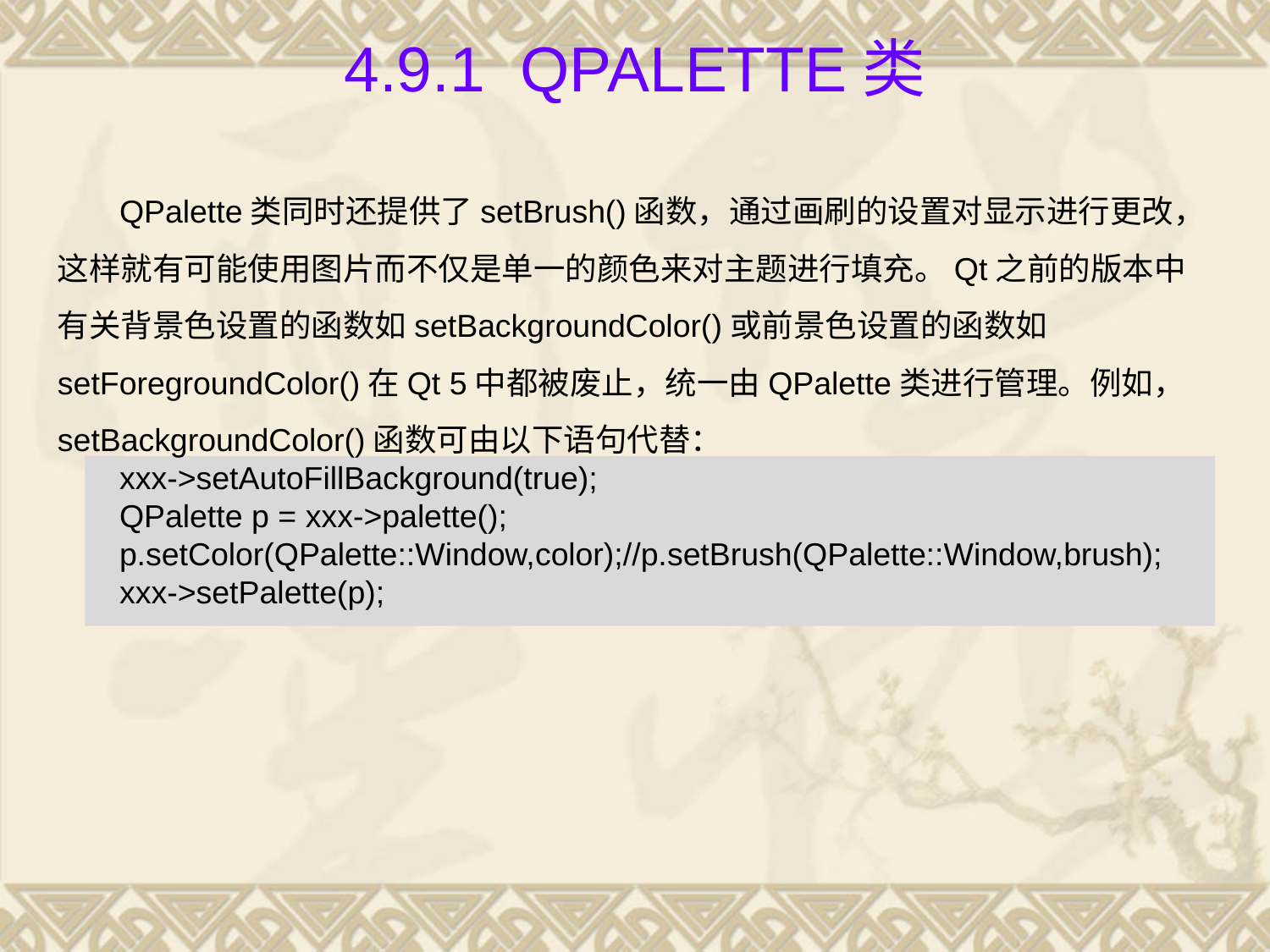

# 4.9.1  QPalette类
QPalette类同时还提供了setBrush()函数，通过画刷的设置对显示进行更改，这样就有可能使用图片而不仅是单一的颜色来对主题进行填充。Qt之前的版本中有关背景色设置的函数如setBackgroundColor()或前景色设置的函数如setForegroundColor()在Qt 5中都被废止，统一由QPalette类进行管理。例如，setBackgroundColor()函数可由以下语句代替：
xxx->setAutoFillBackground(true);
QPalette p = xxx->palette();
p.setColor(QPalette::Window,color);//p.setBrush(QPalette::Window,brush);
xxx->setPalette(p);